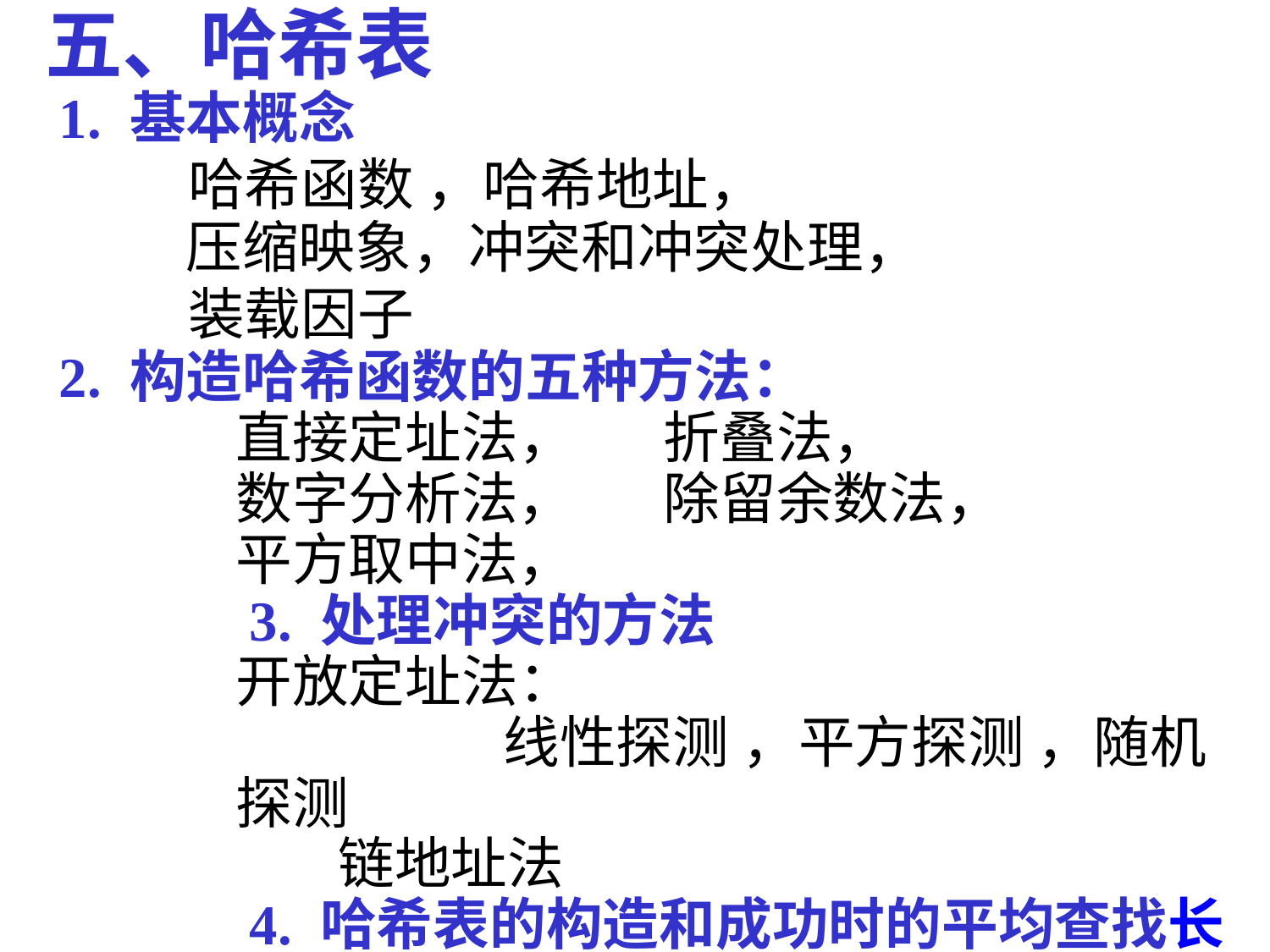

五、哈希表
 1. 基本概念
         哈希函数 ，哈希地址，
          压缩映象，冲突和冲突处理，
         装载因子
 2. 构造哈希函数的五种方法：
直接定址法，       折叠法，
数字分析法，       除留余数法，
平方取中法，
 3. 处理冲突的方法
开放定址法：
                    线性探测 ，平方探测 ，随机探测
       链地址法
 4. 哈希表的构造和成功时的平均查找长度